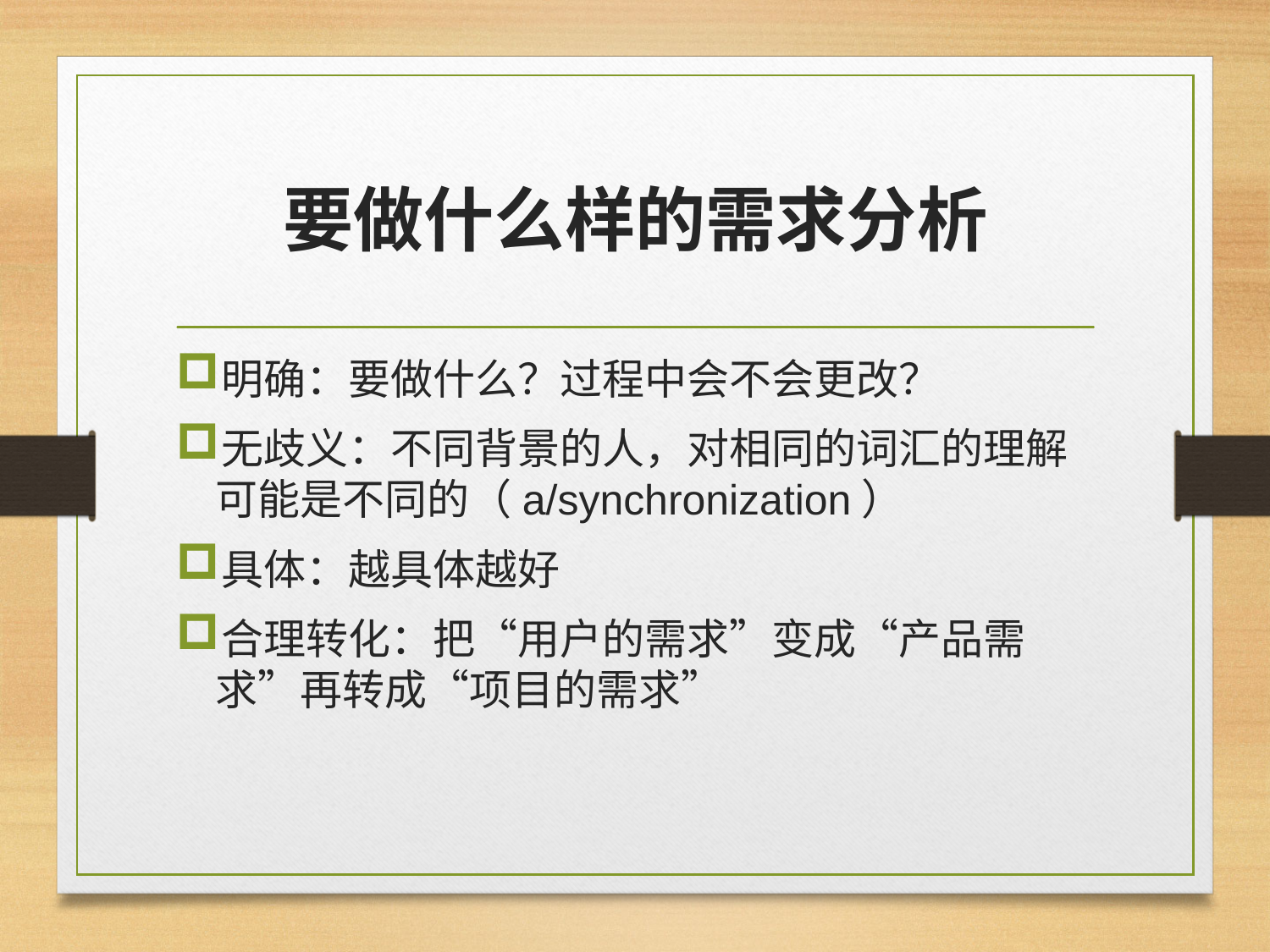

# 要做什么样的需求分析
明确：要做什么？过程中会不会更改？
无歧义：不同背景的人，对相同的词汇的理解可能是不同的（a/synchronization）
具体：越具体越好
合理转化：把“用户的需求”变成“产品需求”再转成“项目的需求”